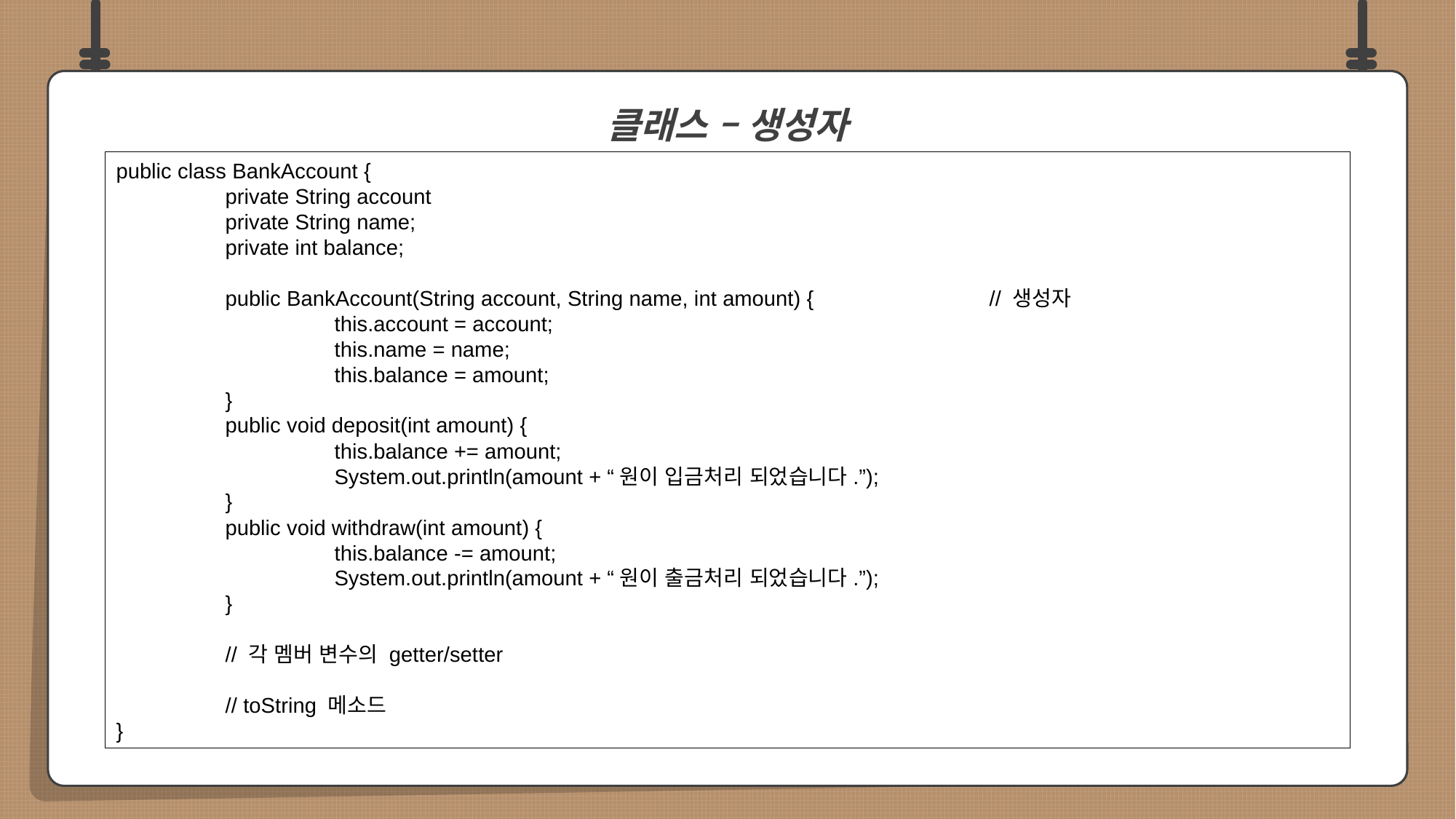

클래스 – 생성자

public class BankAccount {
	private String account
	private String name;
	private int balance;

	public BankAccount(String account, String name, int amount) {		// 생성자
		this.account = account;
		this.name = name;
		this.balance = amount;
	}
	public void deposit(int amount) {
		this.balance += amount;
		System.out.println(amount + “원이 입금처리 되었습니다.”);
	}
	public void withdraw(int amount) {
		this.balance -= amount;
		System.out.println(amount + “원이 출금처리 되었습니다.”);
	}

	// 각 멤버 변수의 getter/setter

	// toString 메소드
}